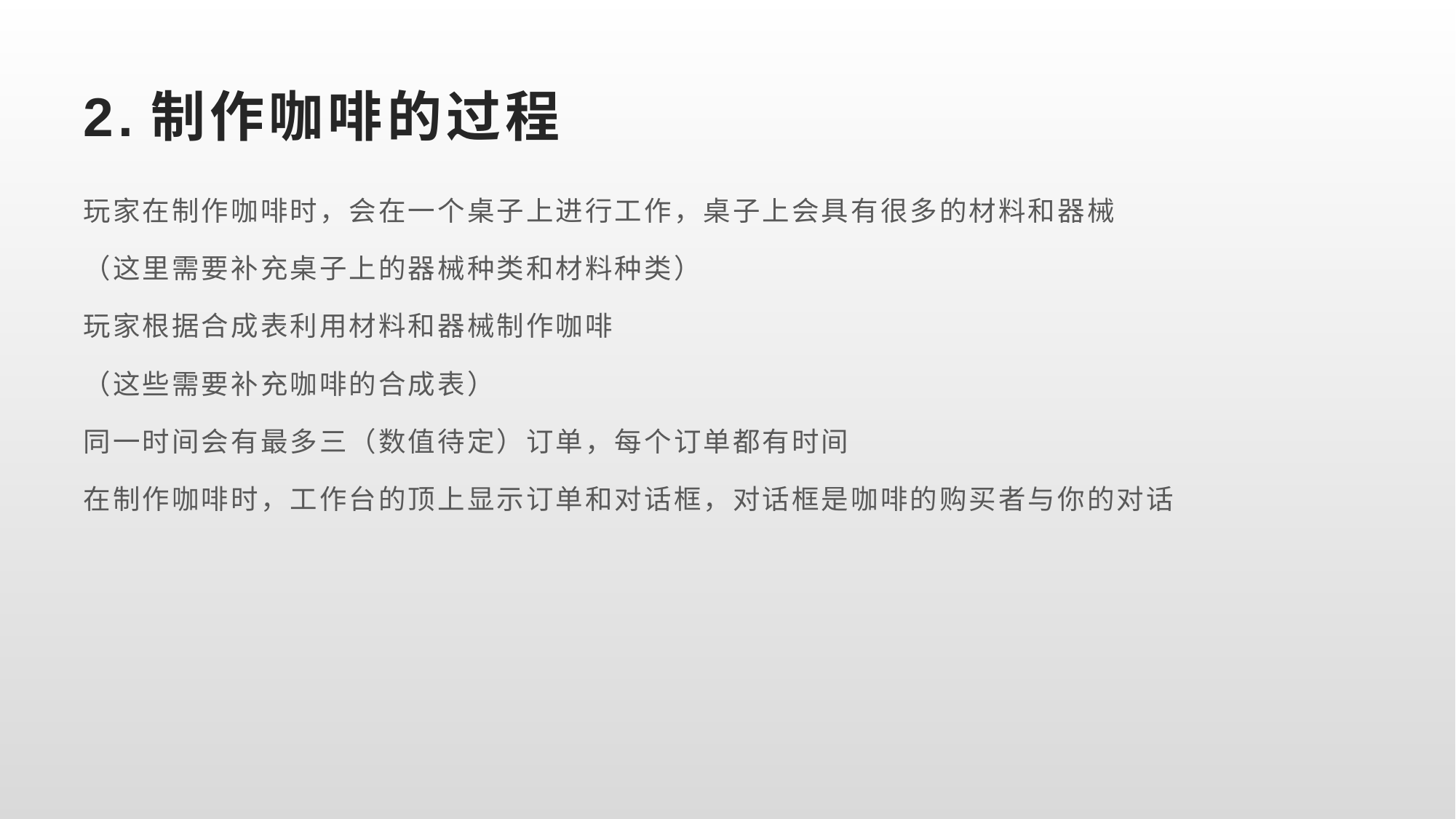

# 2.制作咖啡的过程
玩家在制作咖啡时，会在一个桌子上进行工作，桌子上会具有很多的材料和器械
（这里需要补充桌子上的器械种类和材料种类）
玩家根据合成表利用材料和器械制作咖啡
（这些需要补充咖啡的合成表）
同一时间会有最多三（数值待定）订单，每个订单都有时间
在制作咖啡时，工作台的顶上显示订单和对话框，对话框是咖啡的购买者与你的对话